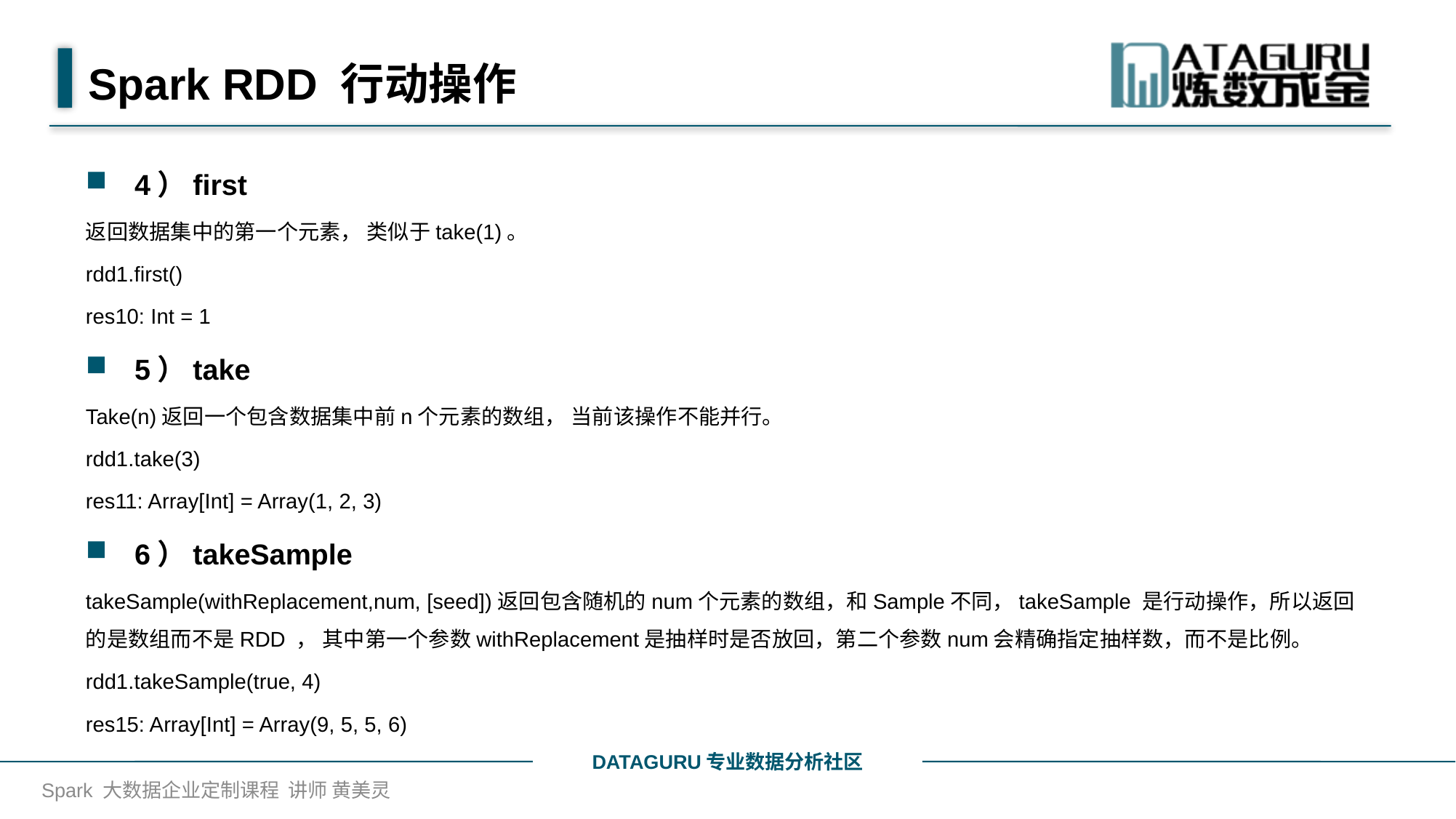

# Spark RDD 行动操作
4）first
返回数据集中的第一个元素， 类似于take(1)。
rdd1.first()
res10: Int = 1
5）take
Take(n)返回一个包含数据集中前n个元素的数组， 当前该操作不能并行。
rdd1.take(3)
res11: Array[Int] = Array(1, 2, 3)
6）takeSample
takeSample(withReplacement,num, [seed])返回包含随机的num个元素的数组，和Sample不同，takeSample 是行动操作，所以返回的是数组而不是RDD ， 其中第一个参数withReplacement是抽样时是否放回，第二个参数num会精确指定抽样数，而不是比例。
rdd1.takeSample(true, 4)
res15: Array[Int] = Array(9, 5, 5, 6)